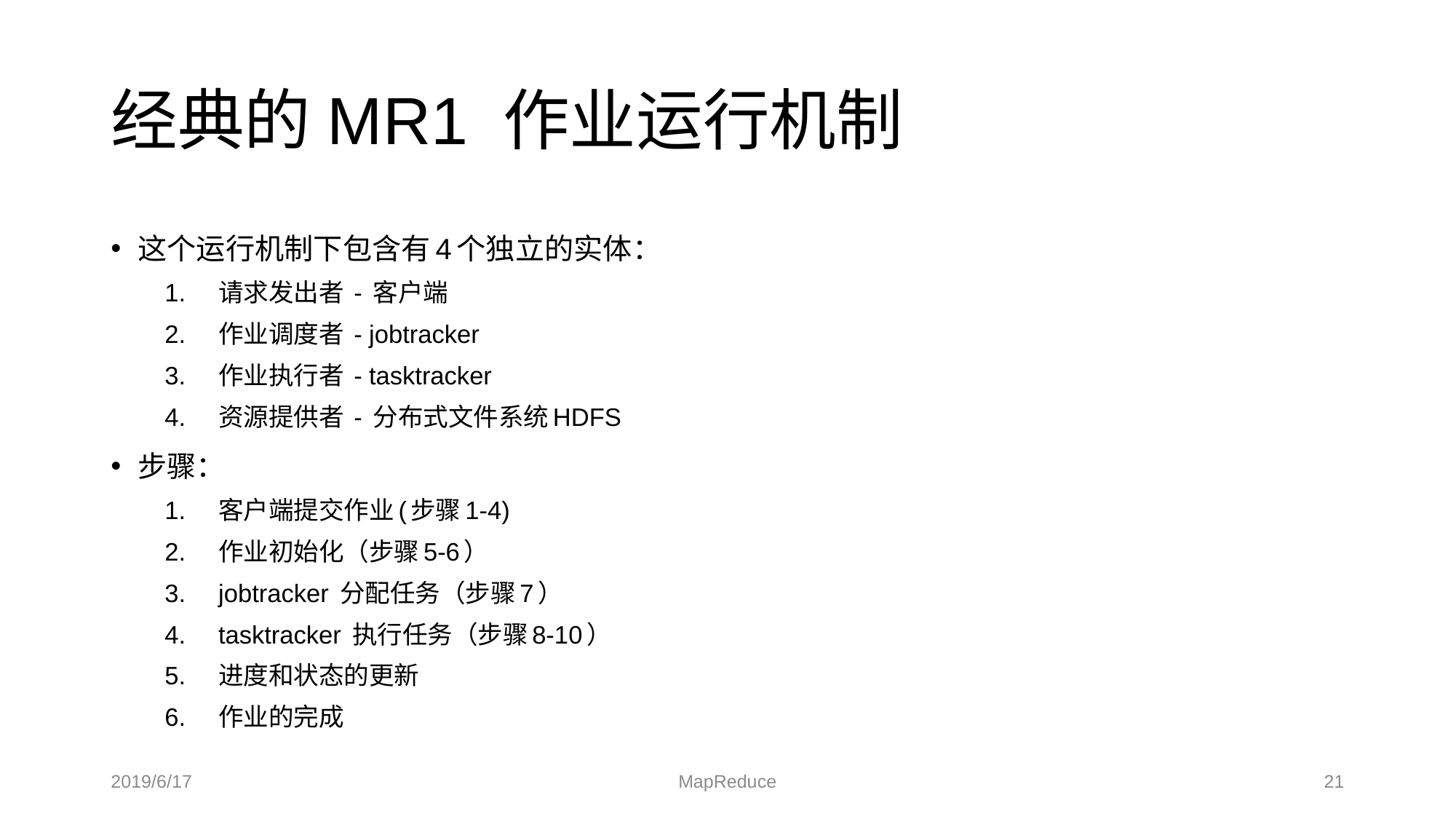

# 经典的MR1 作业运行机制
这个运行机制下包含有4个独立的实体：
请求发出者 - 客户端
作业调度者 - jobtracker
作业执行者 - tasktracker
资源提供者 - 分布式文件系统HDFS
步骤：
客户端提交作业(步骤1-4)
作业初始化（步骤5-6）
jobtracker 分配任务（步骤7）
tasktracker 执行任务（步骤8-10）
进度和状态的更新
作业的完成

2019/6/17
MapReduce
21